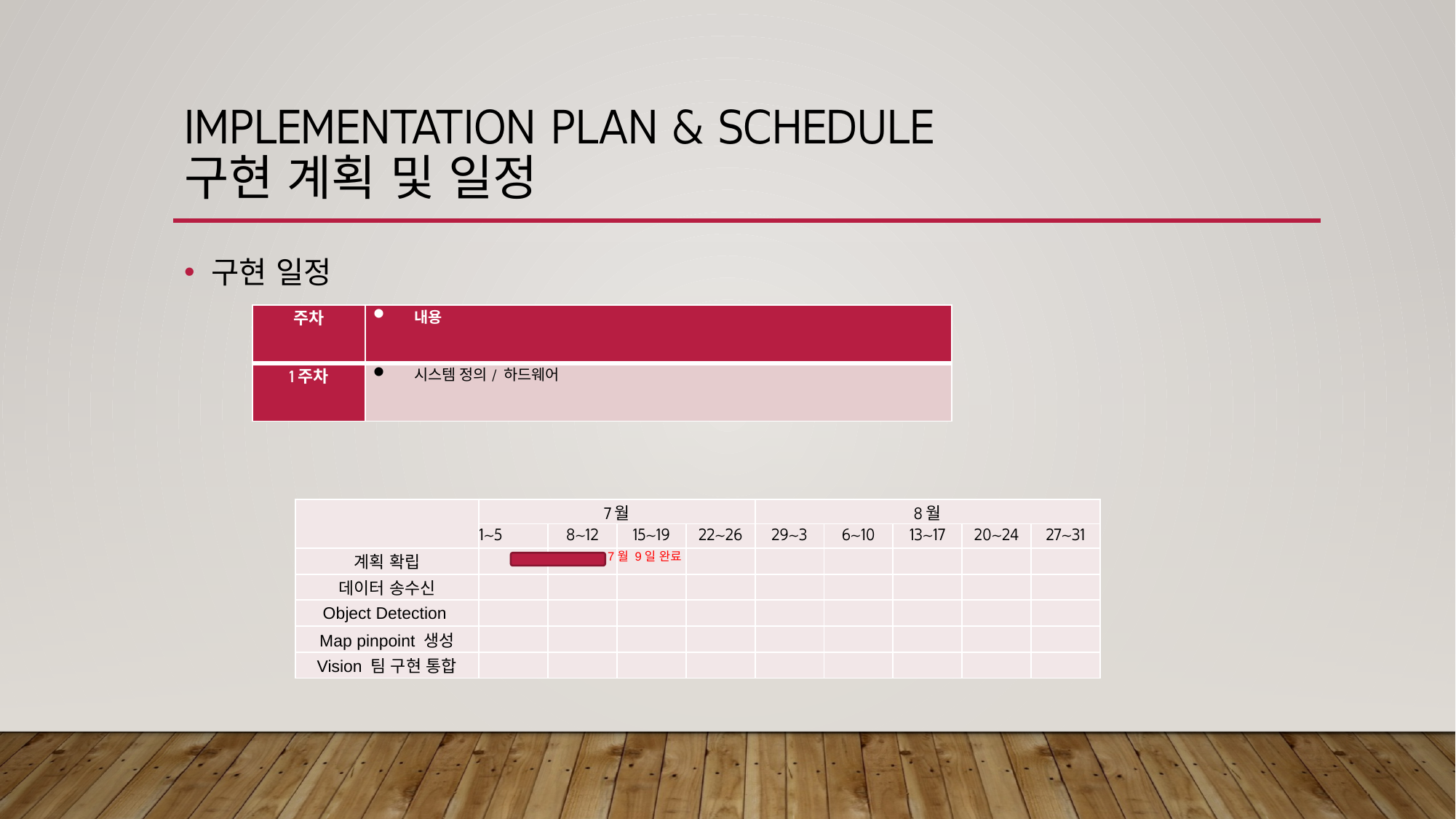

# Implementation Plan & Schedule 구현 계획 및 일정
구현 일정

| 주차 | 내용 |
| --- | --- |
| 1주차 | 시스템 정의/ 하드웨어 |
|  | 7월 |  |  |  | 8월 |  |  |  |  |
| --- | --- | --- | --- | --- | --- | --- | --- | --- | --- |
|  | 1~5 | 8~12 | 15~19 | 22~26 | 29~3 | 6~10 | 13~17 | 20~24 | 27~31 |
| 계획 확립 |  |  |  |  |  |  |  |  |  |
| 데이터 송수신 |  |  |  |  |  |  |  |  |  |
| Object Detection |  |  |  |  |  |  |  |  |  |
| Map pinpoint 생성 |  |  |  |  |  |  |  |  |  |
| Vision 팀 구현 통합 |  |  |  |  |  |  |  |  |  |
7월 9일 완료